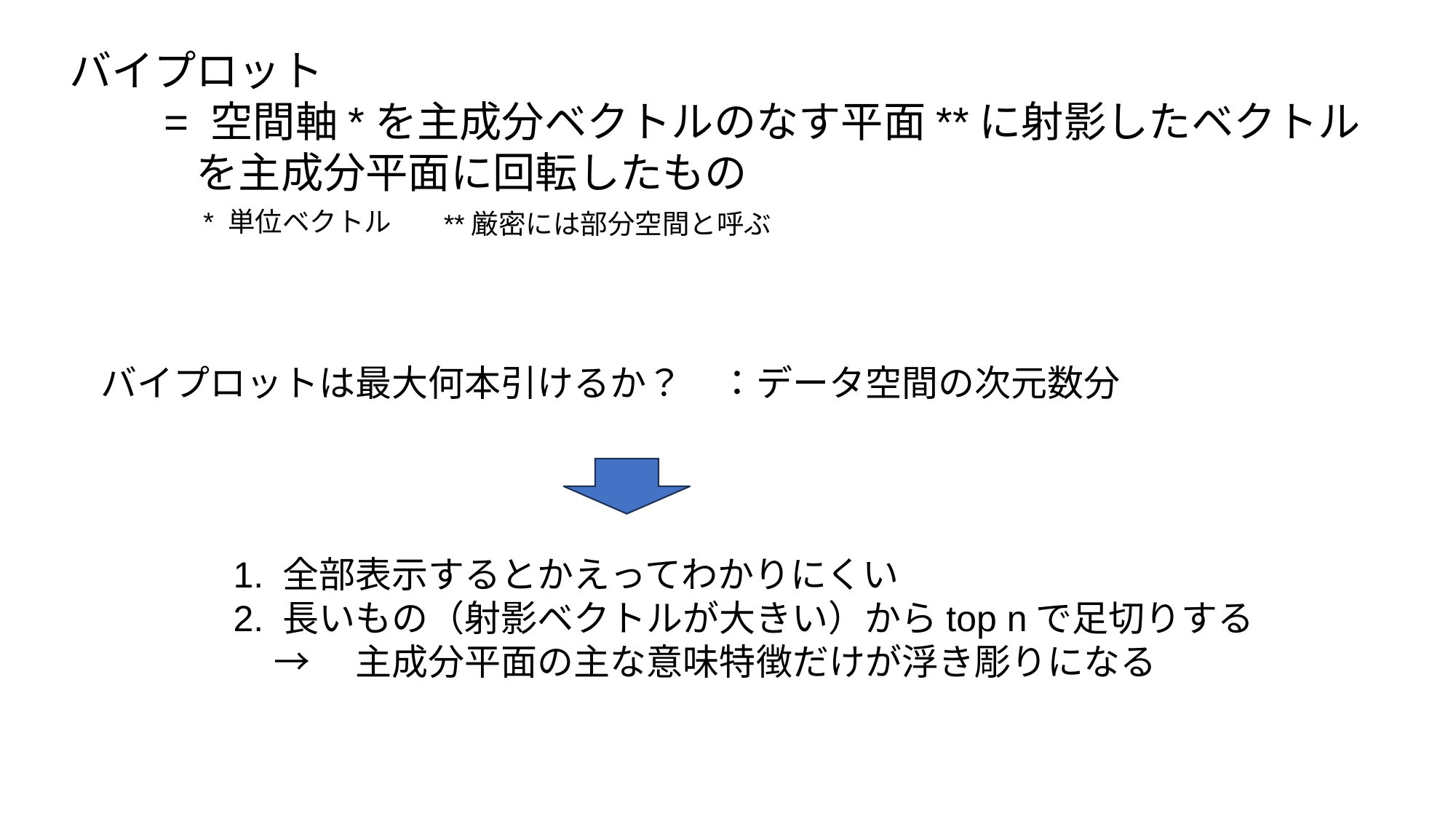

バイプロット
　　= 空間軸*を主成分ベクトルのなす平面**に射影したベクトル
　　　を主成分平面に回転したもの
* 単位ベクトル

**厳密には部分空間と呼ぶ
バイプロットは最大何本引けるか？　：
データ空間の次元数分

1. 全部表示するとかえってわかりにくい
2. 長いもの（射影ベクトルが大きい）からtop nで足切りする
     →　主成分平面の主な意味特徴だけが浮き彫りになる